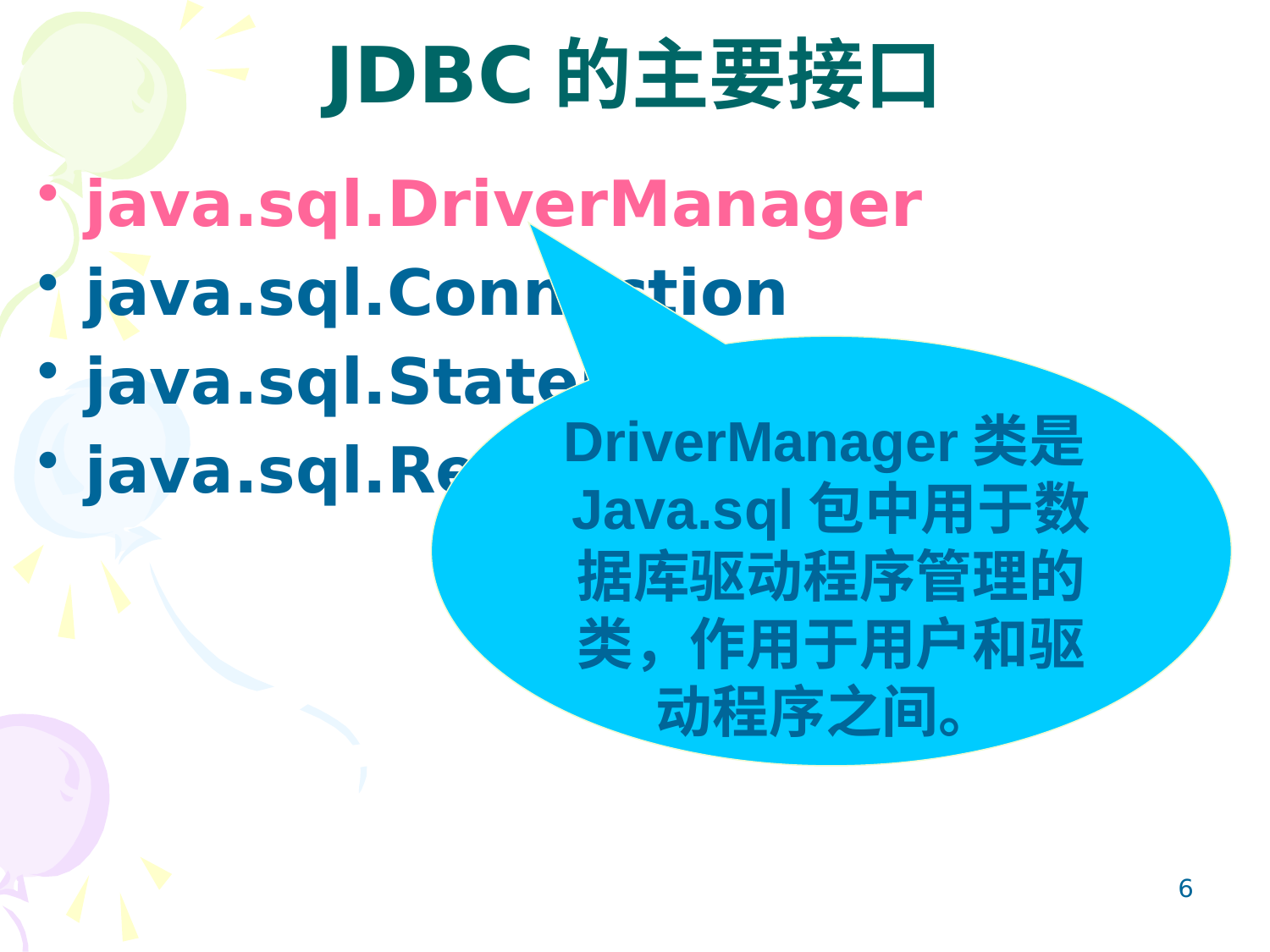

# JDBC的主要接口
java.sql.DriverManager
java.sql.Connection
java.sql.Statement
java.sql.ResultSet

DriverManager类是Java.sql包中用于数据库驱动程序管理的类，作用于用户和驱动程序之间。
6